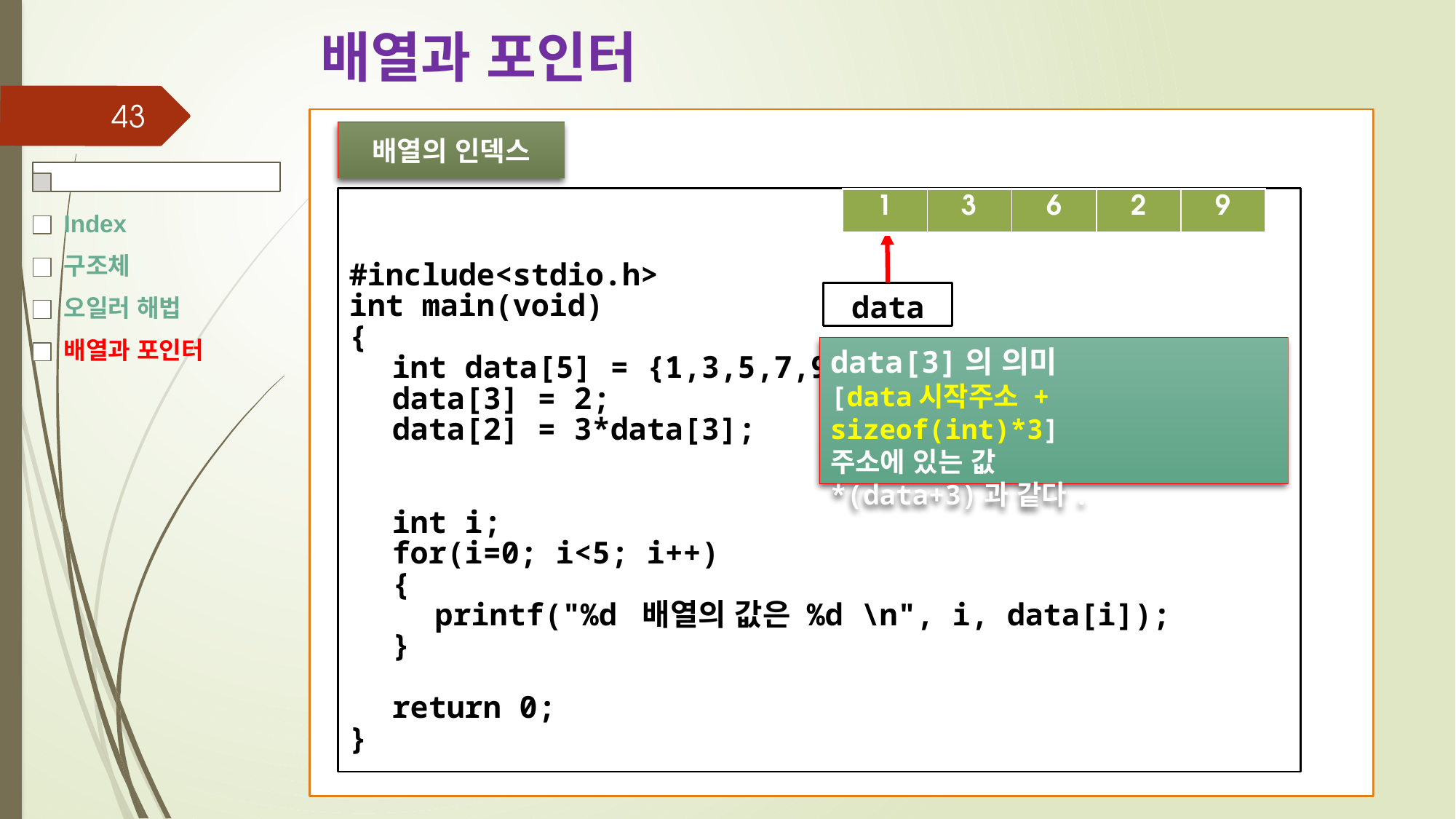

# 배열과 포인터
43

Index

구조체

오일러 해법

배열과 포인터

배열의 인덱스

#include<stdio.h>
int main(void)
{
	int data[5] = {1,3,5,7,9};
	data[3] = 2;
	data[2] = 3*data[3];

	int i;
	for(i=0; i<5; i++)
	{
		printf("%d 배열의 값은 %d \n", i, data[i]);
	}

	return 0;
}
| 1 | 3 | 5 | 7 | 9 |
| --- | --- | --- | --- | --- |
| 1 | 3 | 5 | 2 | 9 |
| --- | --- | --- | --- | --- |
| 1 | 3 | 6 | 2 | 9 |
| --- | --- | --- | --- | --- |
data
data[3]의 의미
[data시작주소 + sizeof(int)*3]
주소에 있는 값
*(data+3)과 같다.